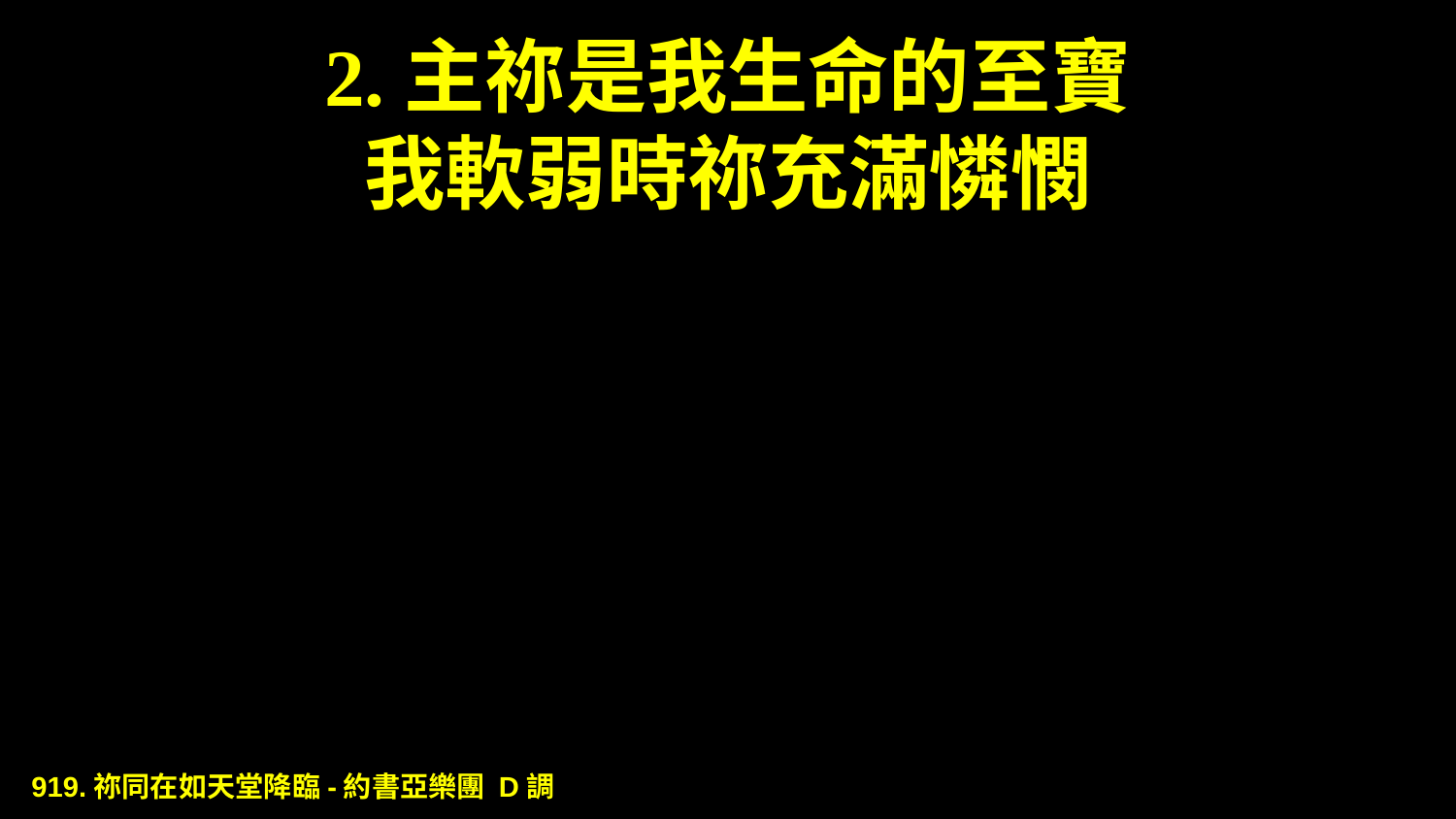

# 2.主祢是我生命的至寶 我軟弱時祢充滿憐憫
919.祢同在如天堂降臨-約書亞樂團 D調